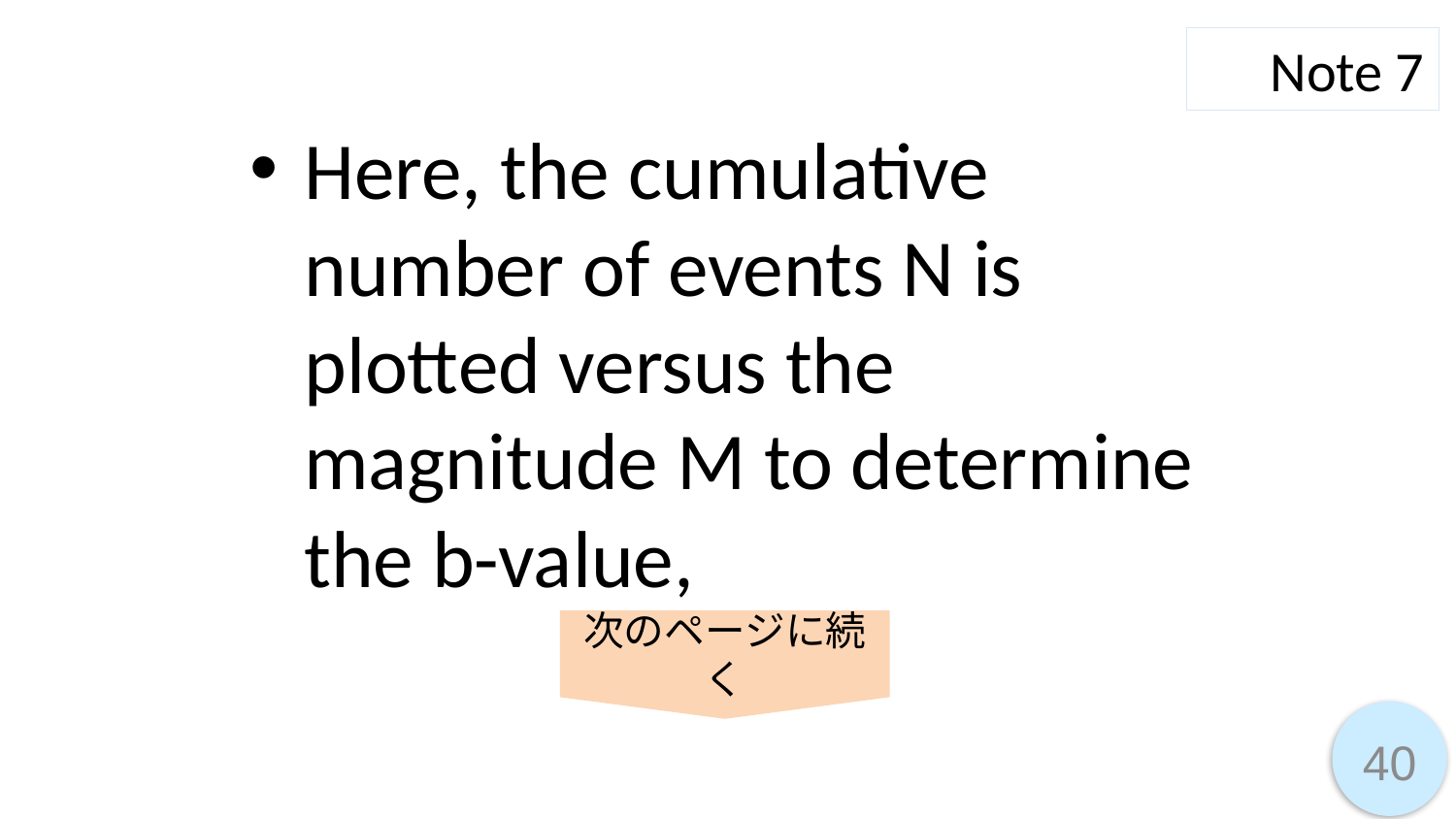

Note 7
Here, the cumulative number of events N is plotted versus the magnitude M to determine the b-value,
次のページに続く
40